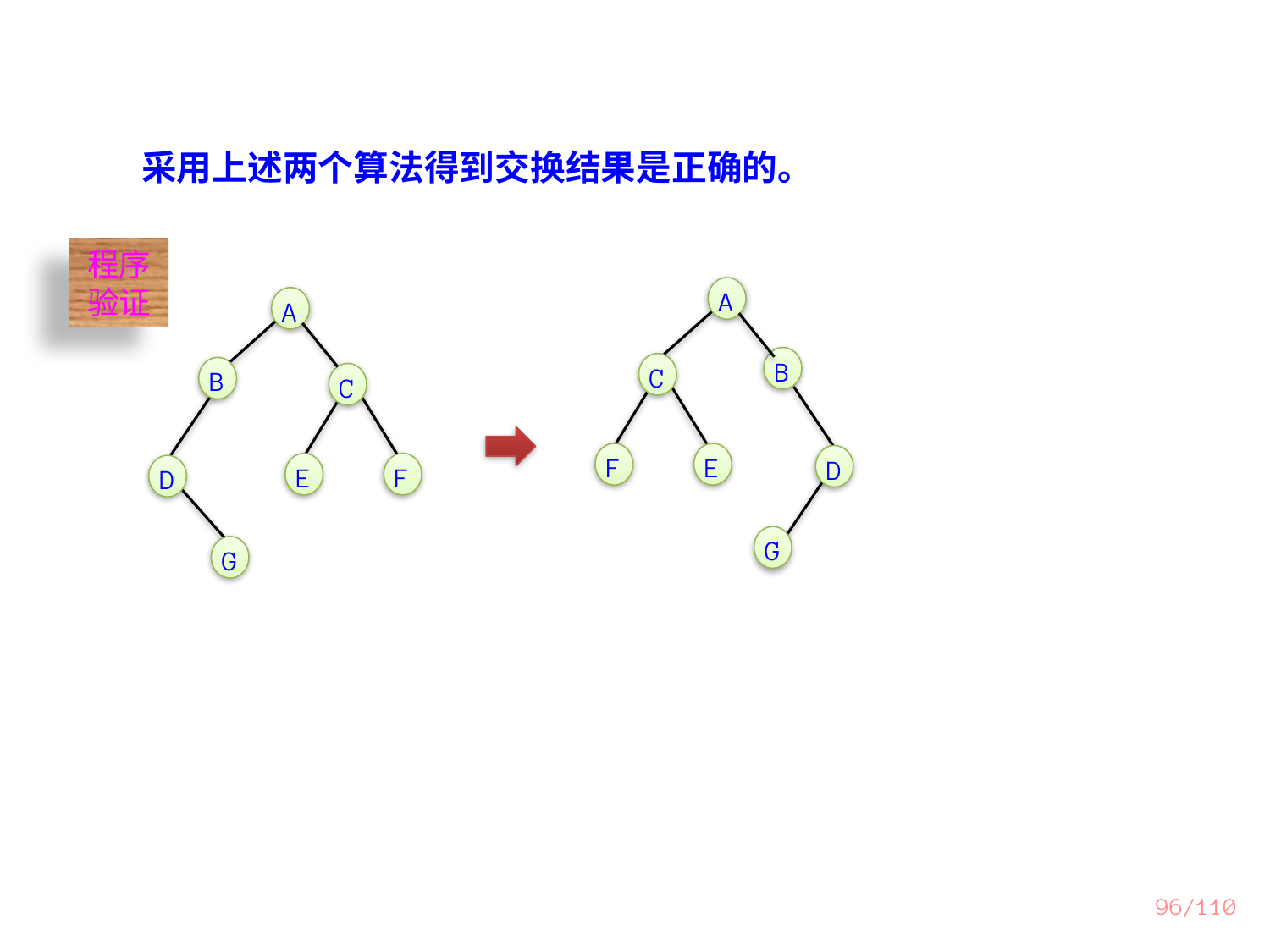

采用上述两个算法得到交换结果是正确的。
程序验证
A

B
C

F
E
D

G
A

B
C

E
F
D

G

96/110